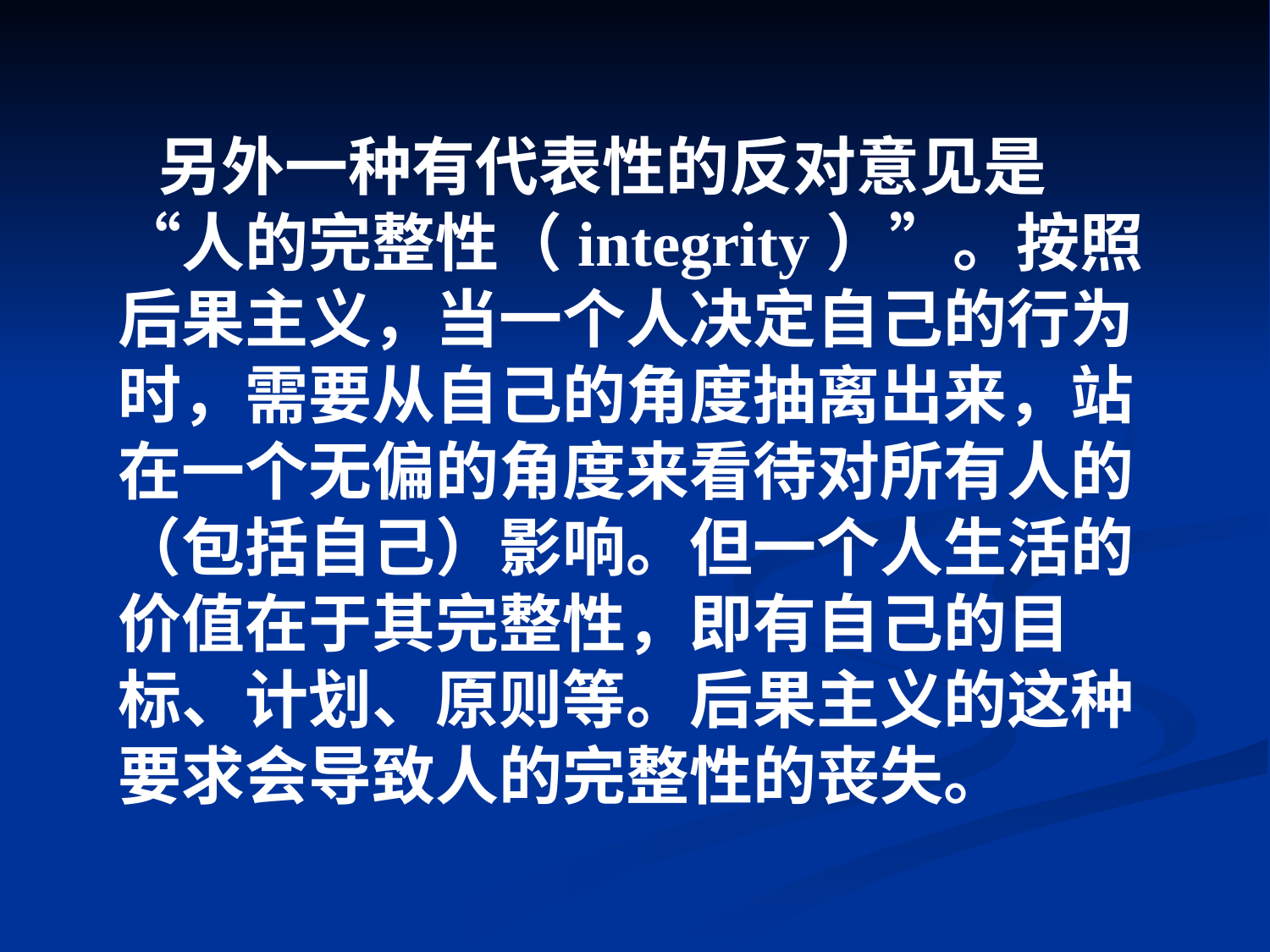

另外一种有代表性的反对意见是“人的完整性（integrity）”。按照后果主义，当一个人决定自己的行为时，需要从自己的角度抽离出来，站在一个无偏的角度来看待对所有人的（包括自己）影响。但一个人生活的价值在于其完整性，即有自己的目标、计划、原则等。后果主义的这种要求会导致人的完整性的丧失。